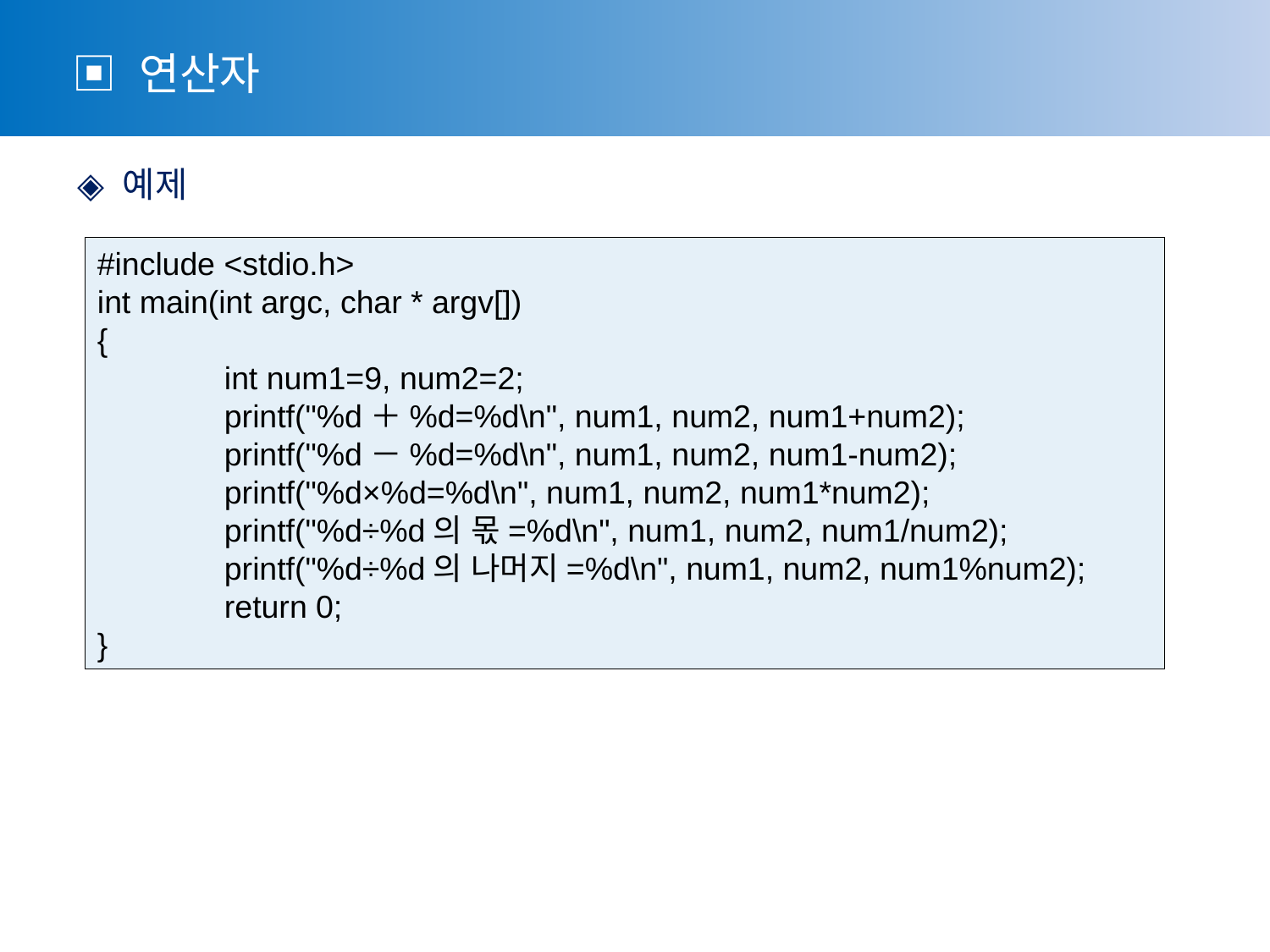

▣ 연산자
 ◈ 예제
#include <stdio.h>
int main(int argc, char * argv[])
{
	int num1=9, num2=2;
	printf("%d＋%d=%d\n", num1, num2, num1+num2);
	printf("%d－%d=%d\n", num1, num2, num1-num2);
	printf("%d×%d=%d\n", num1, num2, num1*num2);
	printf("%d÷%d의 몫=%d\n", num1, num2, num1/num2);
	printf("%d÷%d의 나머지=%d\n", num1, num2, num1%num2);
	return 0;
}